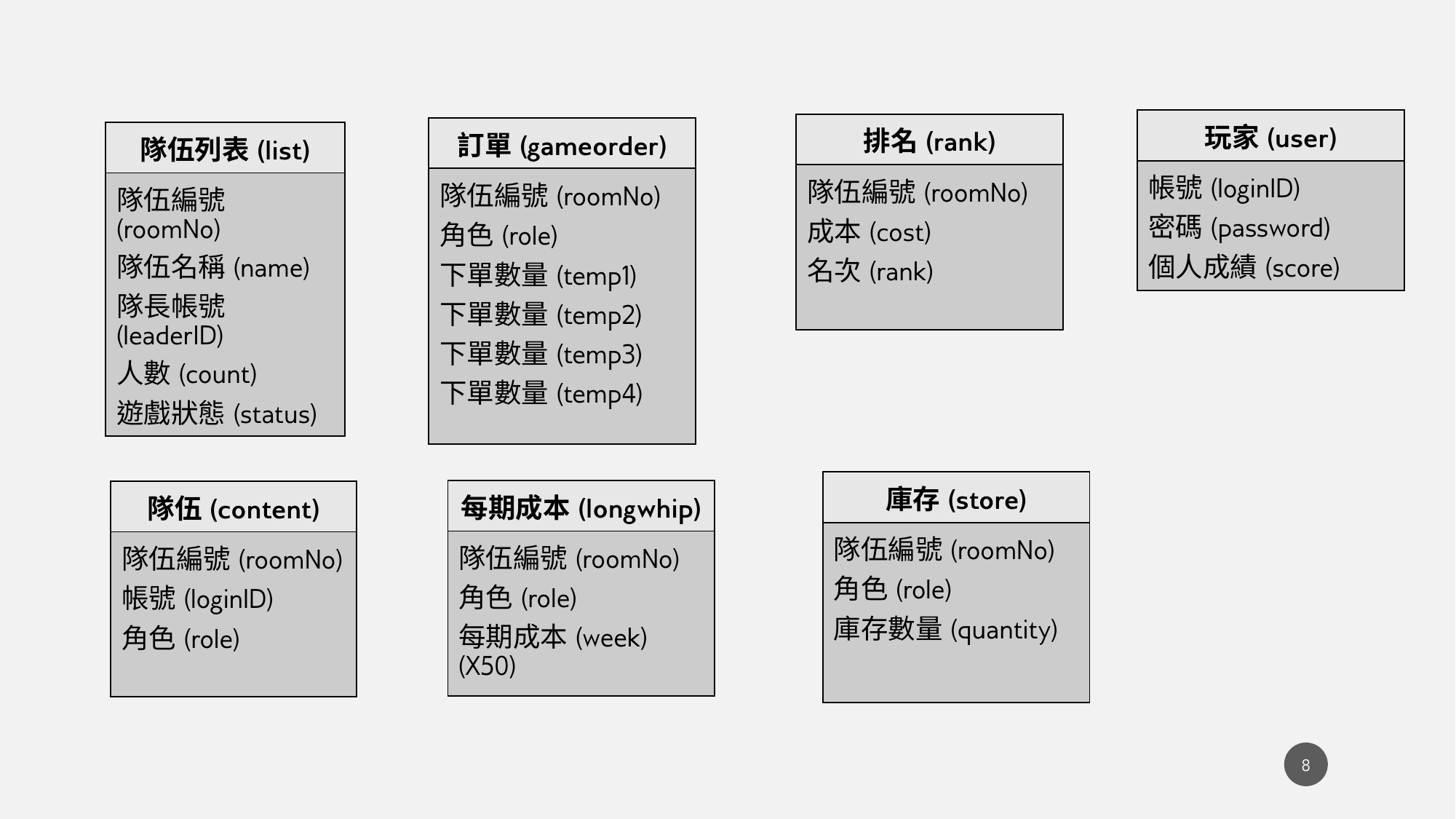

| 玩家(user) |
| --- |
| 帳號(loginID) 密碼(password) 個人成績(score) |
| 排名(rank) |
| --- |
| 隊伍編號(roomNo) 成本(cost) 名次(rank) |
| 訂單(gameorder) |
| --- |
| 隊伍編號(roomNo) 角色(role) 下單數量(temp1) 下單數量(temp2) 下單數量(temp3) 下單數量(temp4) |
| 隊伍列表(list) |
| --- |
| 隊伍編號(roomNo) 隊伍名稱(name) 隊長帳號(leaderID) 人數(count) 遊戲狀態(status) |
| 庫存(store) |
| --- |
| 隊伍編號(roomNo) 角色(role) 庫存數量(quantity) |
| 每期成本(longwhip) |
| --- |
| 隊伍編號(roomNo) 角色(role) 每期成本(week)(X50) |
| 隊伍(content) |
| --- |
| 隊伍編號(roomNo) 帳號(loginID) 角色(role) |
8